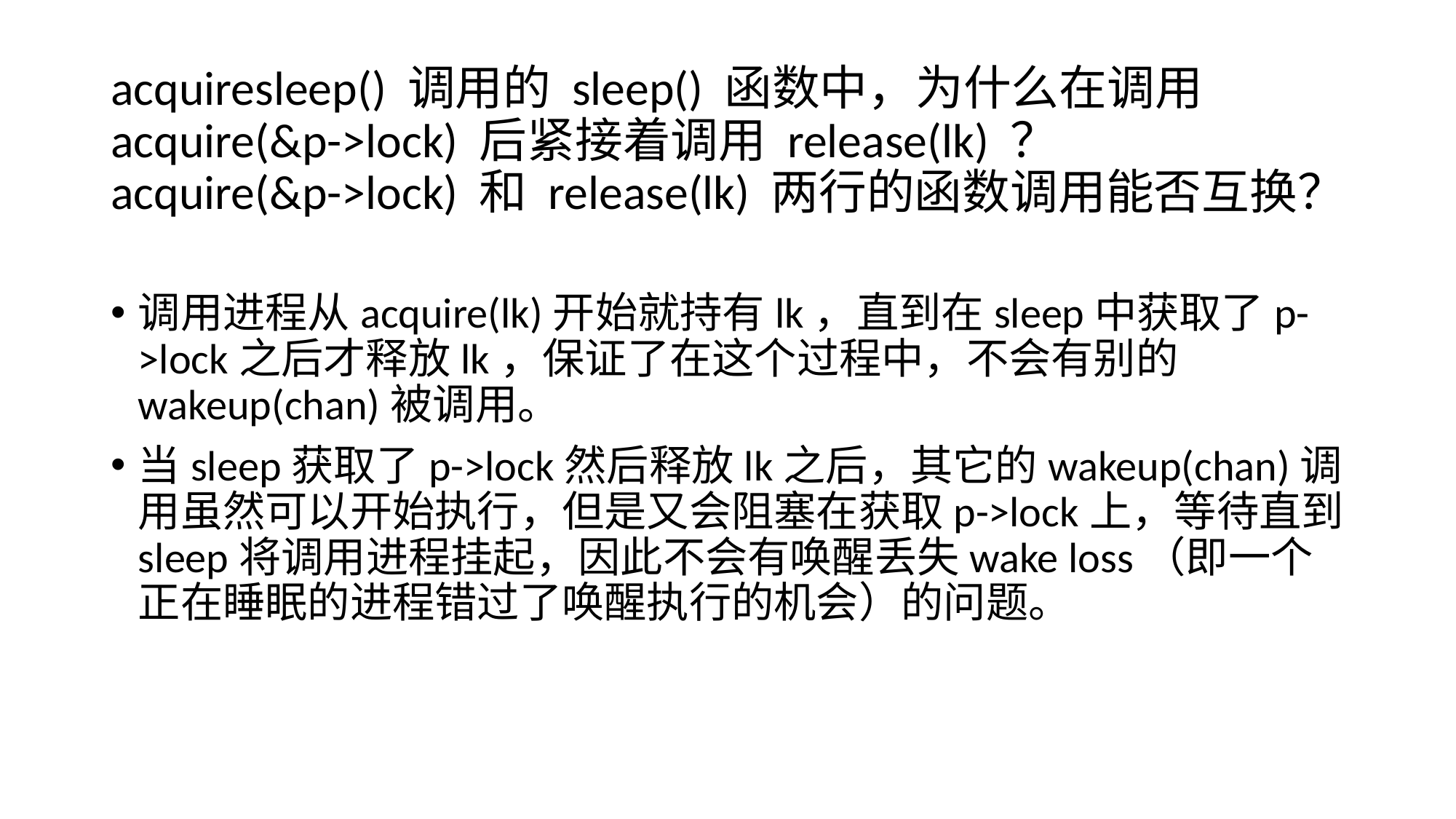

# acquiresleep() 调用的 sleep() 函数中，为什么在调用 acquire(&p->lock) 后紧接着调用 release(lk) ？ acquire(&p->lock) 和 release(lk) 两行的函数调用能否互换？
调用进程从acquire(lk)开始就持有lk，直到在sleep中获取了p->lock之后才释放lk，保证了在这个过程中，不会有别的wakeup(chan)被调用。
当sleep获取了p->lock然后释放lk之后，其它的wakeup(chan)调用虽然可以开始执行，但是又会阻塞在获取p->lock上，等待直到sleep将调用进程挂起，因此不会有唤醒丢失wake loss（即一个正在睡眠的进程错过了唤醒执行的机会）的问题。